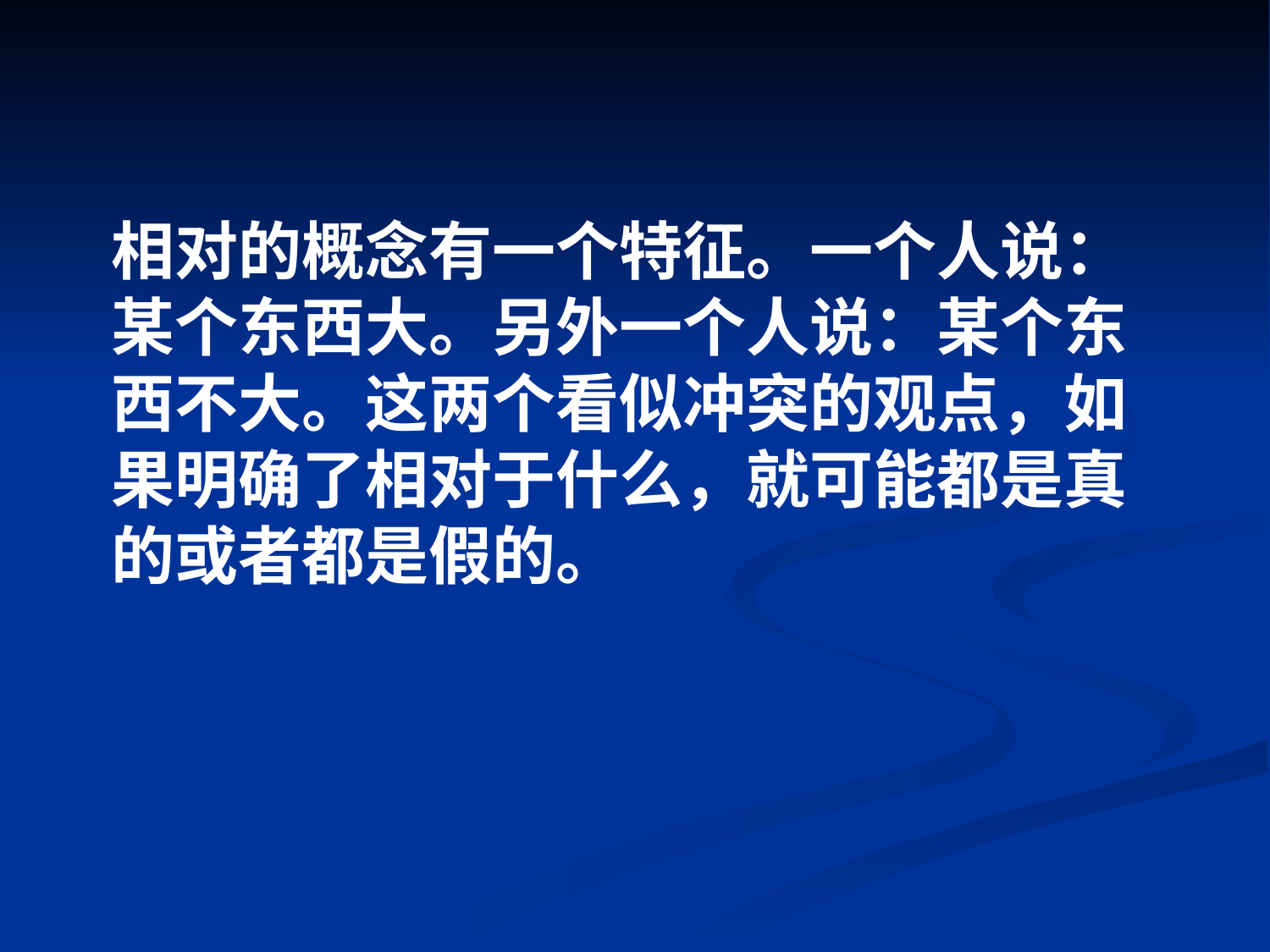

相对的概念有一个特征。一个人说：某个东西大。另外一个人说：某个东西不大。这两个看似冲突的观点，如果明确了相对于什么，就可能都是真的或者都是假的。